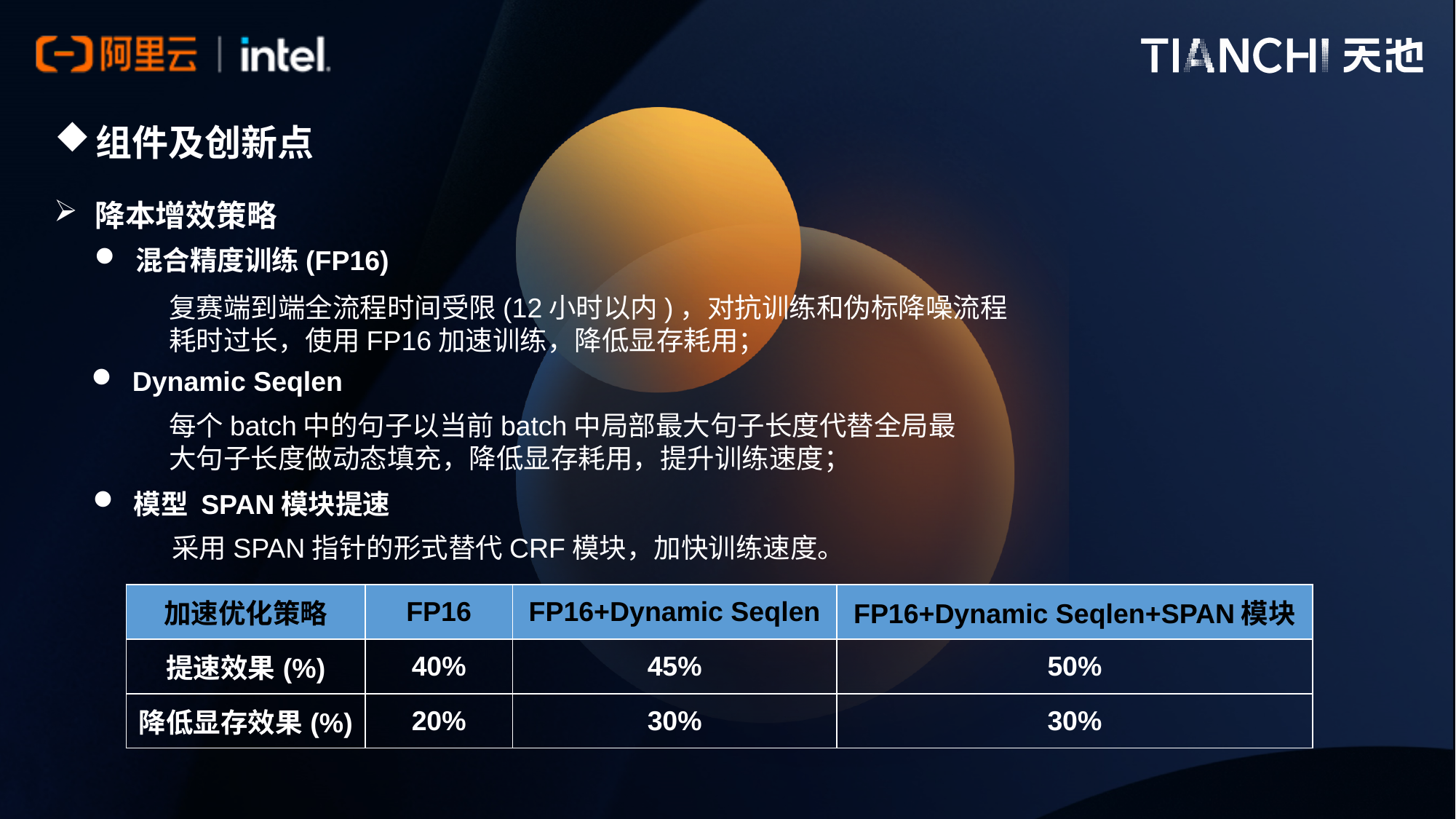

组件及创新点
降本增效策略
混合精度训练(FP16)
复赛端到端全流程时间受限(12小时以内)，对抗训练和伪标降噪流程耗时过长，使用FP16加速训练，降低显存耗用；
Dynamic Seqlen
每个batch中的句子以当前batch中局部最大句子长度代替全局最大句子长度做动态填充，降低显存耗用，提升训练速度；
模型 SPAN模块提速
采用SPAN指针的形式替代CRF模块，加快训练速度。
| 加速优化策略 | FP16 | FP16+Dynamic Seqlen | FP16+Dynamic Seqlen+SPAN模块 |
| --- | --- | --- | --- |
| 提速效果(%) | 40% | 45% | 50% |
| 降低显存效果(%) | 20% | 30% | 30% |